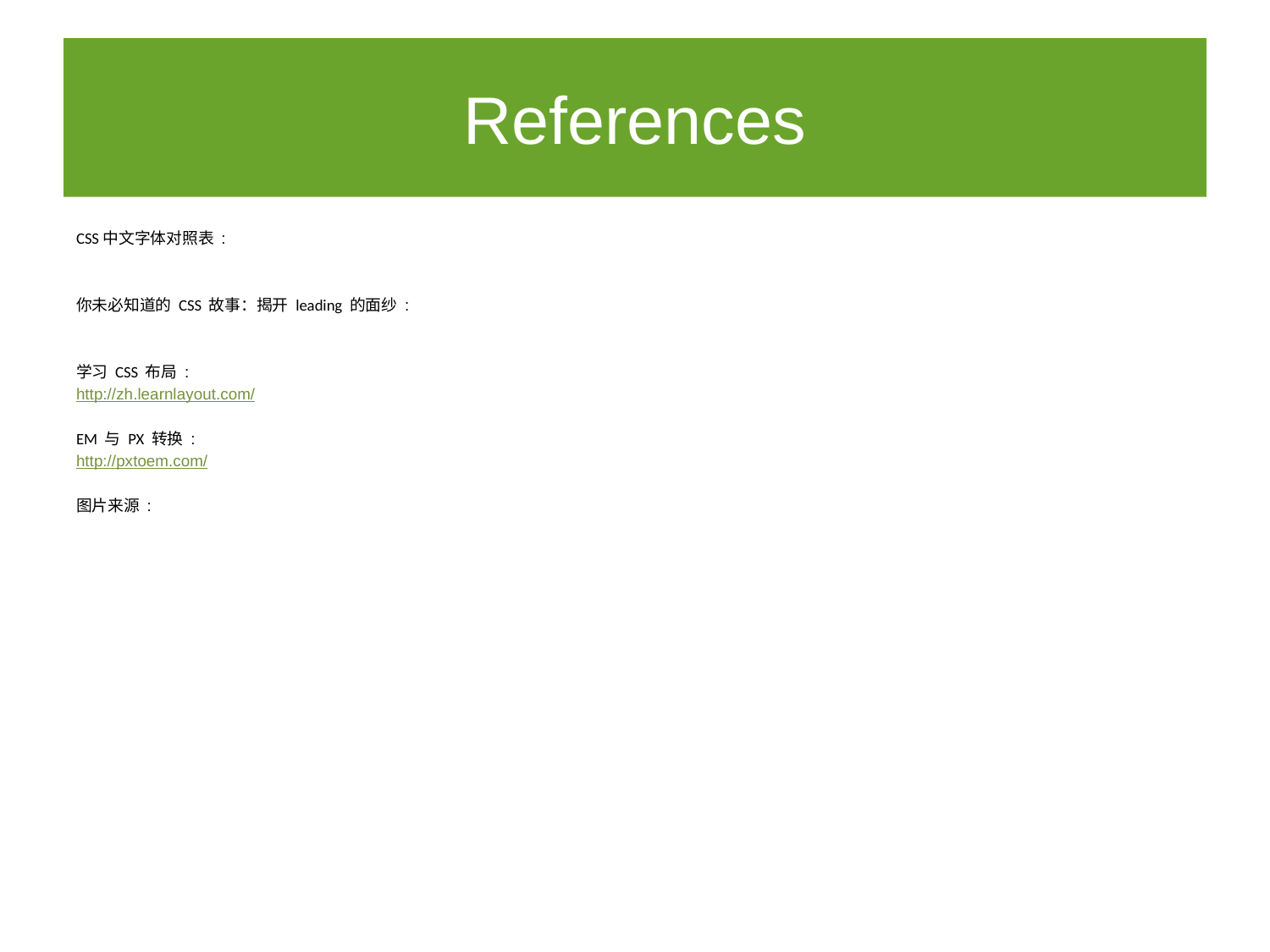

# References
CSS中文字体对照表 :
http://hotoo.googlecode.com/svn/trunk/labs/css/css-fonts.html

你未必知道的 CSS 故事：揭开 leading 的面纱 :
http://www.ituring.com.cn/article/18076

学习 CSS 布局 :
http://zh.learnlayout.com/

Em 与 px 转换 :
http://pxtoem.com/

图片来源 :
http://www.nipic.com/show/1/55/5171482k25dbbcd6.html